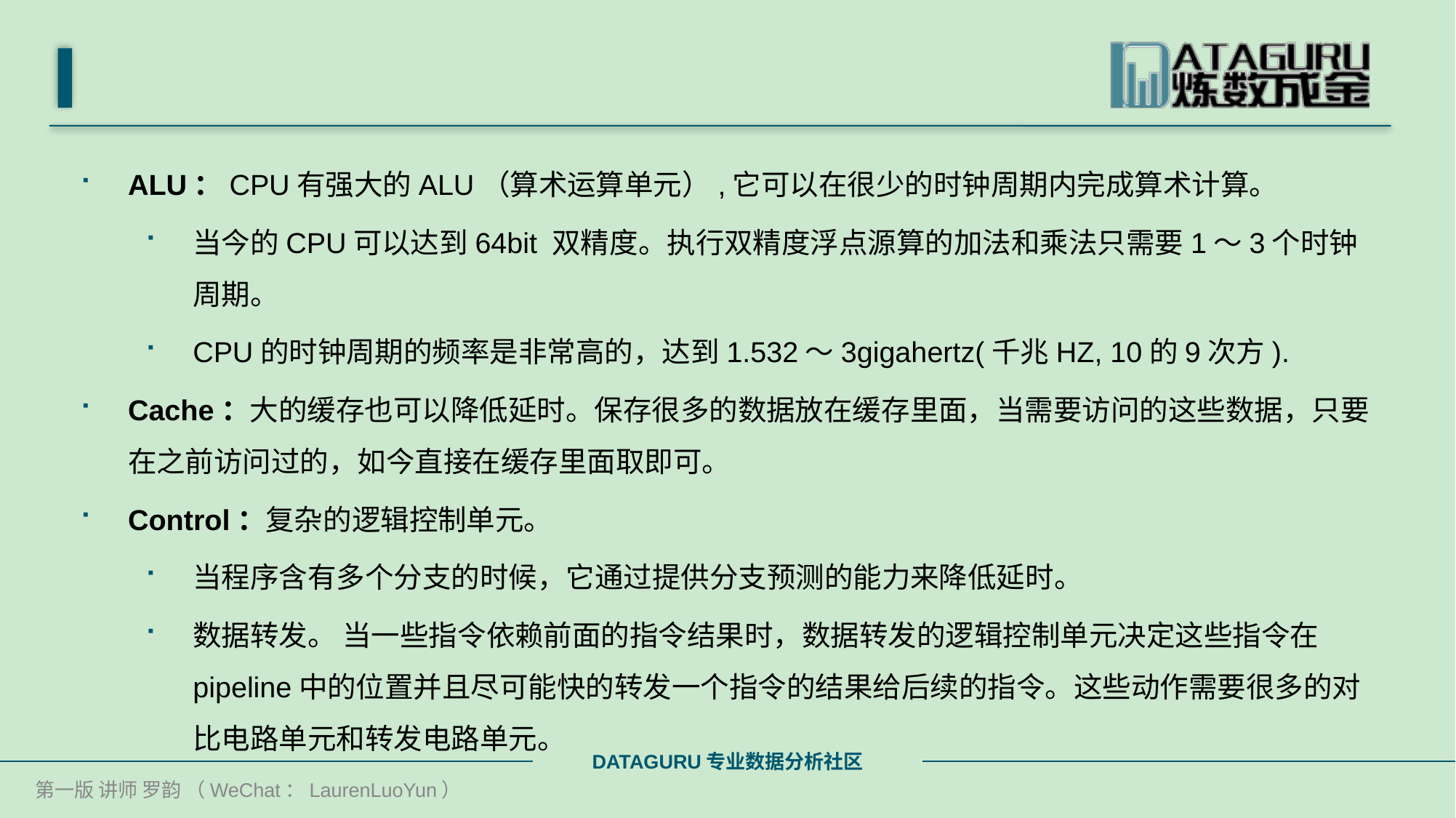

#
ALU：CPU有强大的ALU（算术运算单元）,它可以在很少的时钟周期内完成算术计算。
当今的CPU可以达到64bit 双精度。执行双精度浮点源算的加法和乘法只需要1～3个时钟周期。
CPU的时钟周期的频率是非常高的，达到1.532～3gigahertz(千兆HZ, 10的9次方).
Cache：大的缓存也可以降低延时。保存很多的数据放在缓存里面，当需要访问的这些数据，只要在之前访问过的，如今直接在缓存里面取即可。
Control：复杂的逻辑控制单元。
当程序含有多个分支的时候，它通过提供分支预测的能力来降低延时。
数据转发。 当一些指令依赖前面的指令结果时，数据转发的逻辑控制单元决定这些指令在pipeline中的位置并且尽可能快的转发一个指令的结果给后续的指令。这些动作需要很多的对比电路单元和转发电路单元。